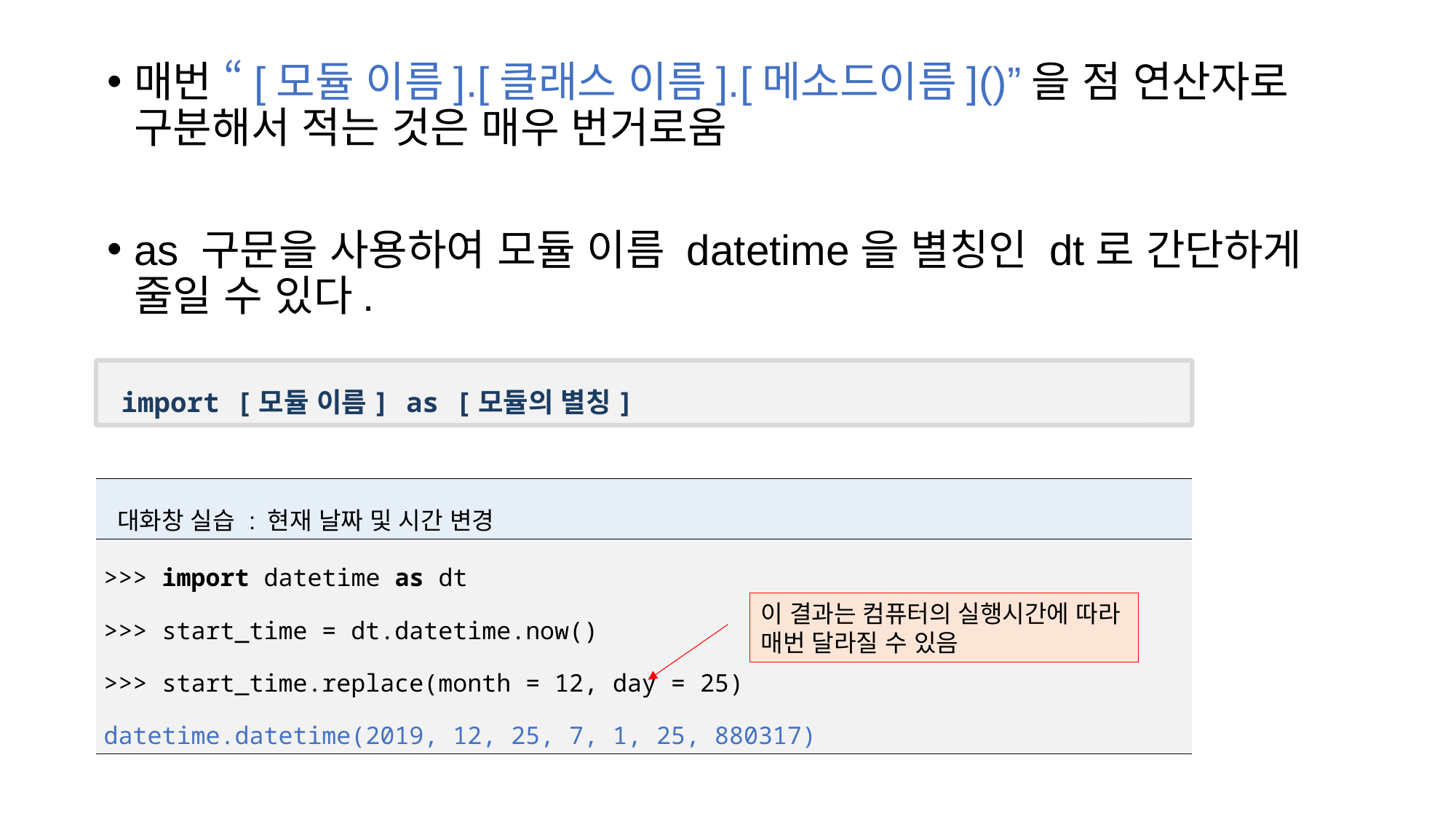

매번 “[모듈 이름].[클래스 이름].[메소드이름]()”을 점 연산자로 구분해서 적는 것은 매우 번거로움

as 구문을 사용하여 모듈 이름 datetime을 별칭인 dt로 간단하게 줄일 수 있다.

import [모듈 이름] as [모듈의 별칭]
| 대화창 실습 : 현재 날짜 및 시간 변경 |
| --- |
| >>> import datetime as dt >>> start\_time = dt.datetime.now() >>> start\_time.replace(month = 12, day = 25) datetime.datetime(2019, 12, 25, 7, 1, 25, 880317) |
이 결과는 컴퓨터의 실행시간에 따라
매번 달라질 수 있음